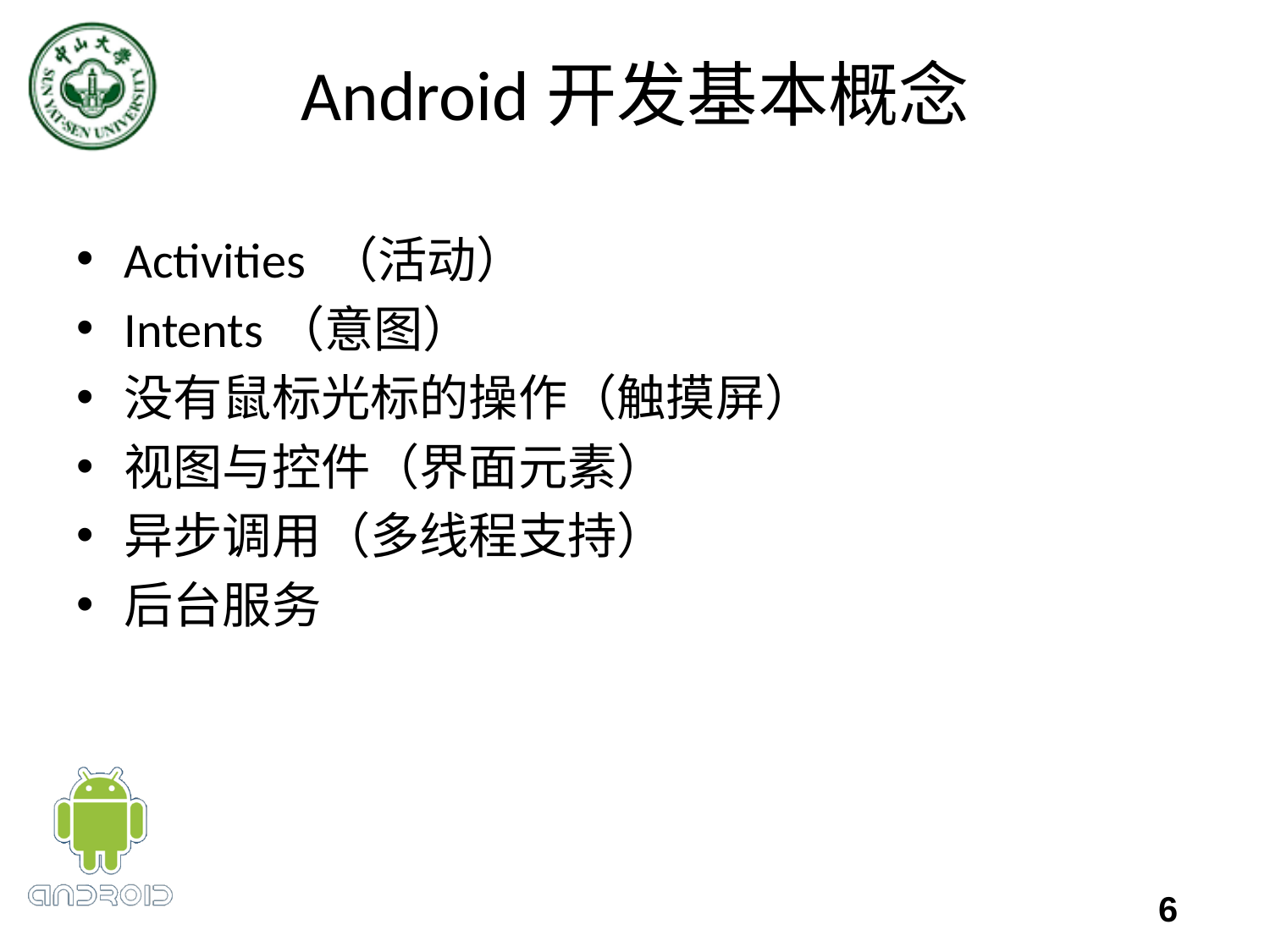

# Android开发基本概念
Activities （活动）
Intents（意图）
没有鼠标光标的操作（触摸屏）
视图与控件（界面元素）
异步调用（多线程支持）
后台服务
6